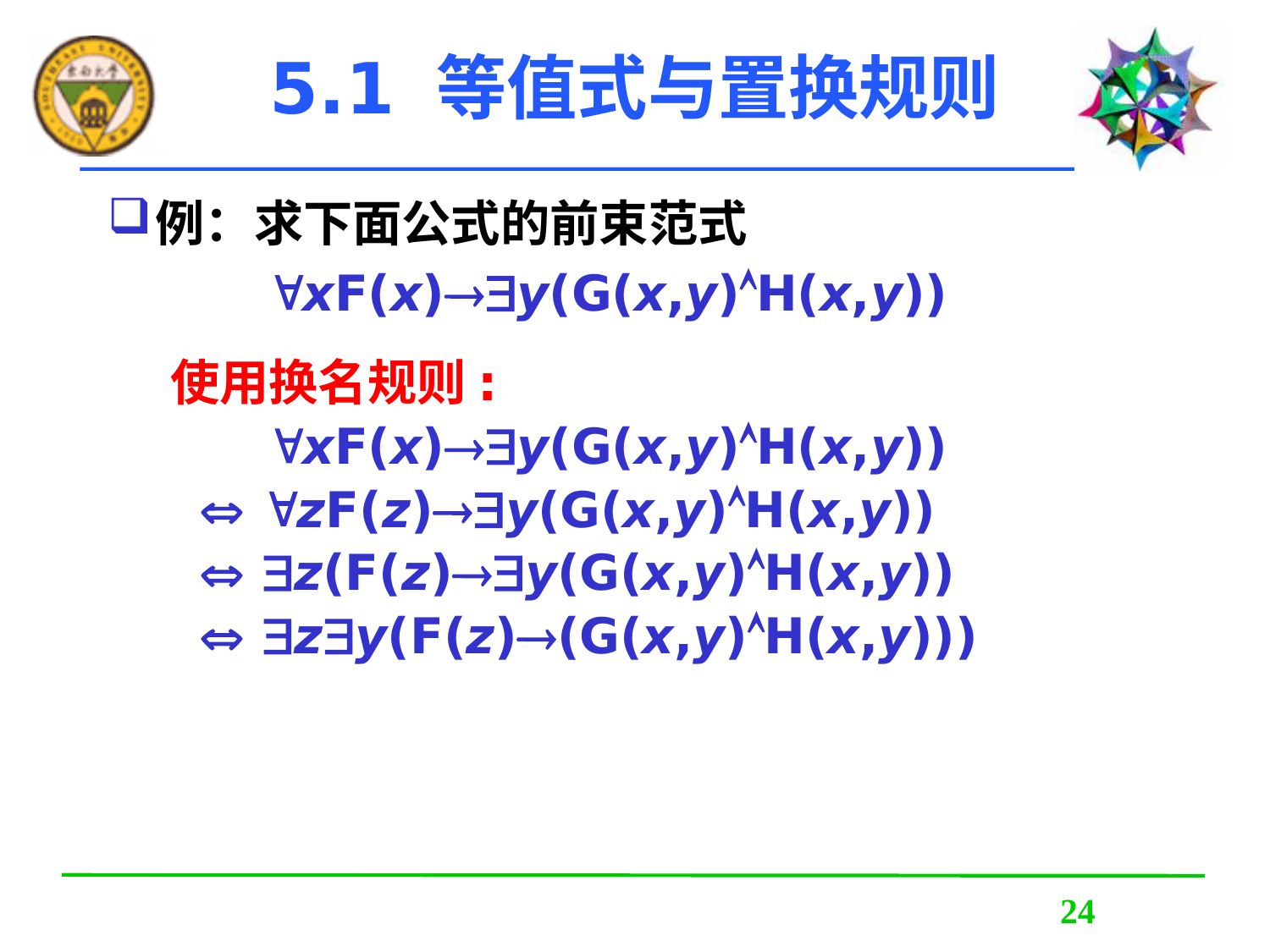

# 5.1 等值式与置换规则
例：求下面公式的前束范式
             ∀xF(x)→∃y(G(x,y)∧H(x,y))

 使用换名规则:
       ∀xF(x)→∃y(G(x,y)∧H(x,y))
   ⇔ ∀zF(z)→∃y(G(x,y)∧H(x,y))
   ⇔ ∃z(F(z)→∃y(G(x,y)∧H(x,y))
   ⇔ ∃z∃y(F(z)→(G(x,y)∧H(x,y)))